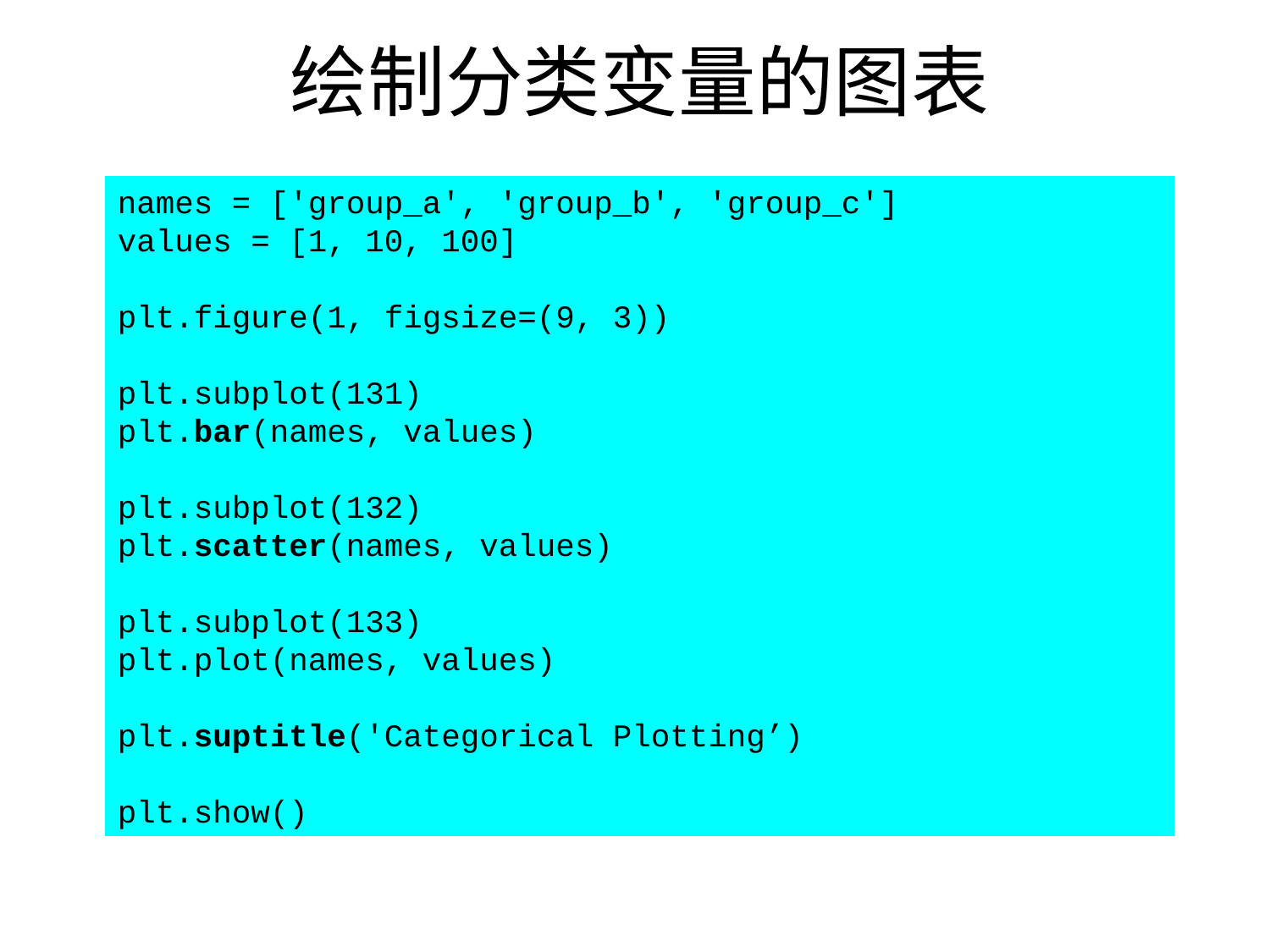

# 绘制分类变量的图表
names = ['group_a', 'group_b', 'group_c']
values = [1, 10, 100]

plt.figure(1, figsize=(9, 3))

plt.subplot(131)
plt.bar(names, values)

plt.subplot(132)
plt.scatter(names, values)

plt.subplot(133)
plt.plot(names, values)

plt.suptitle('Categorical Plotting’)

plt.show()